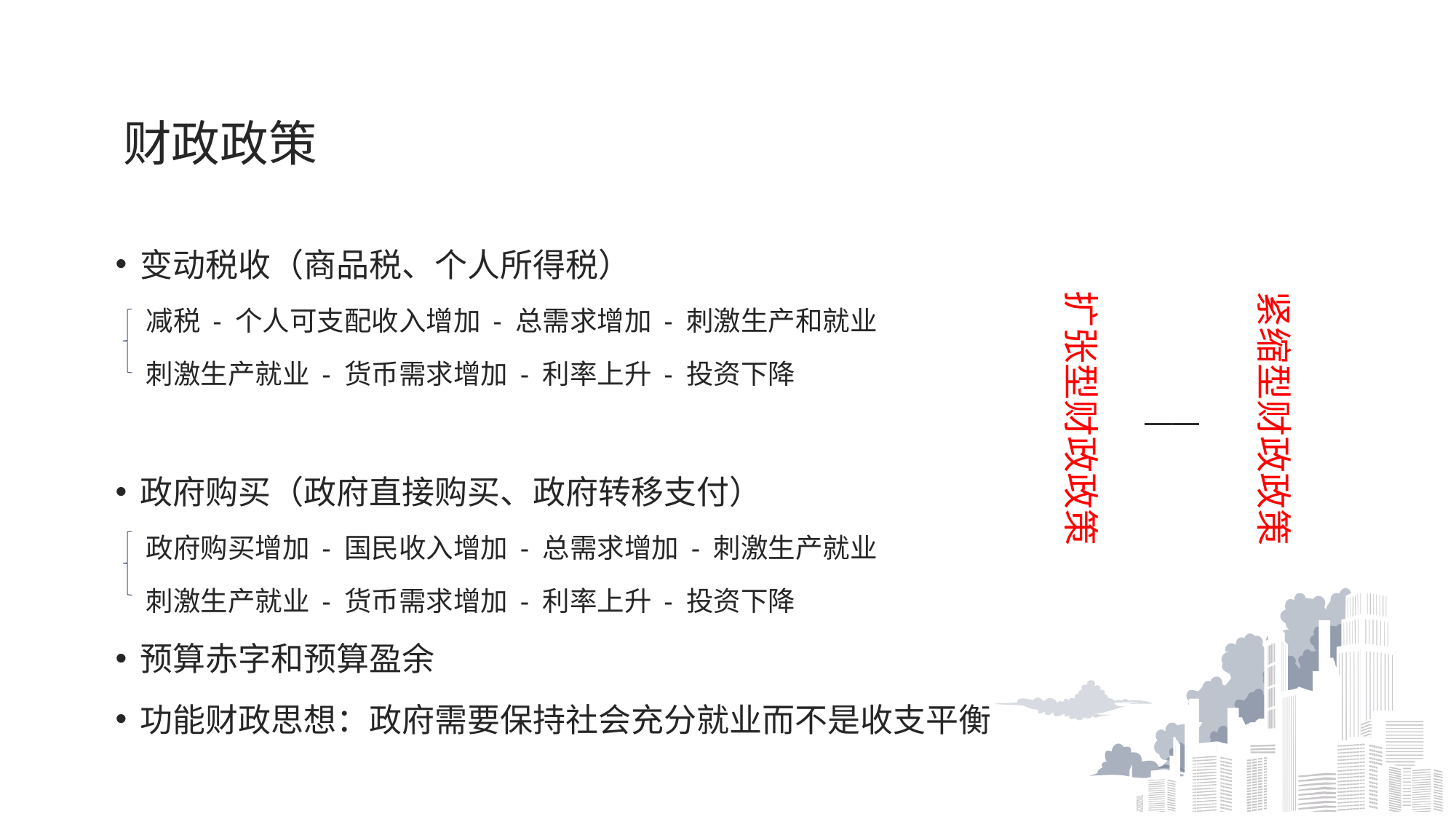

# 财政政策
变动税收（商品税、个人所得税）
    减税 - 个人可支配收入增加 - 总需求增加 - 刺激生产和就业
    刺激生产就业 - 货币需求增加 - 利率上升 - 投资下降

政府购买（政府直接购买、政府转移支付）
    政府购买增加 - 国民收入增加 - 总需求增加 - 刺激生产就业
    刺激生产就业 - 货币需求增加 - 利率上升 - 投资下降
预算赤字和预算盈余
功能财政思想：政府需要保持社会充分就业而不是收支平衡

扩张型财政政策
紧缩型财政政策

——